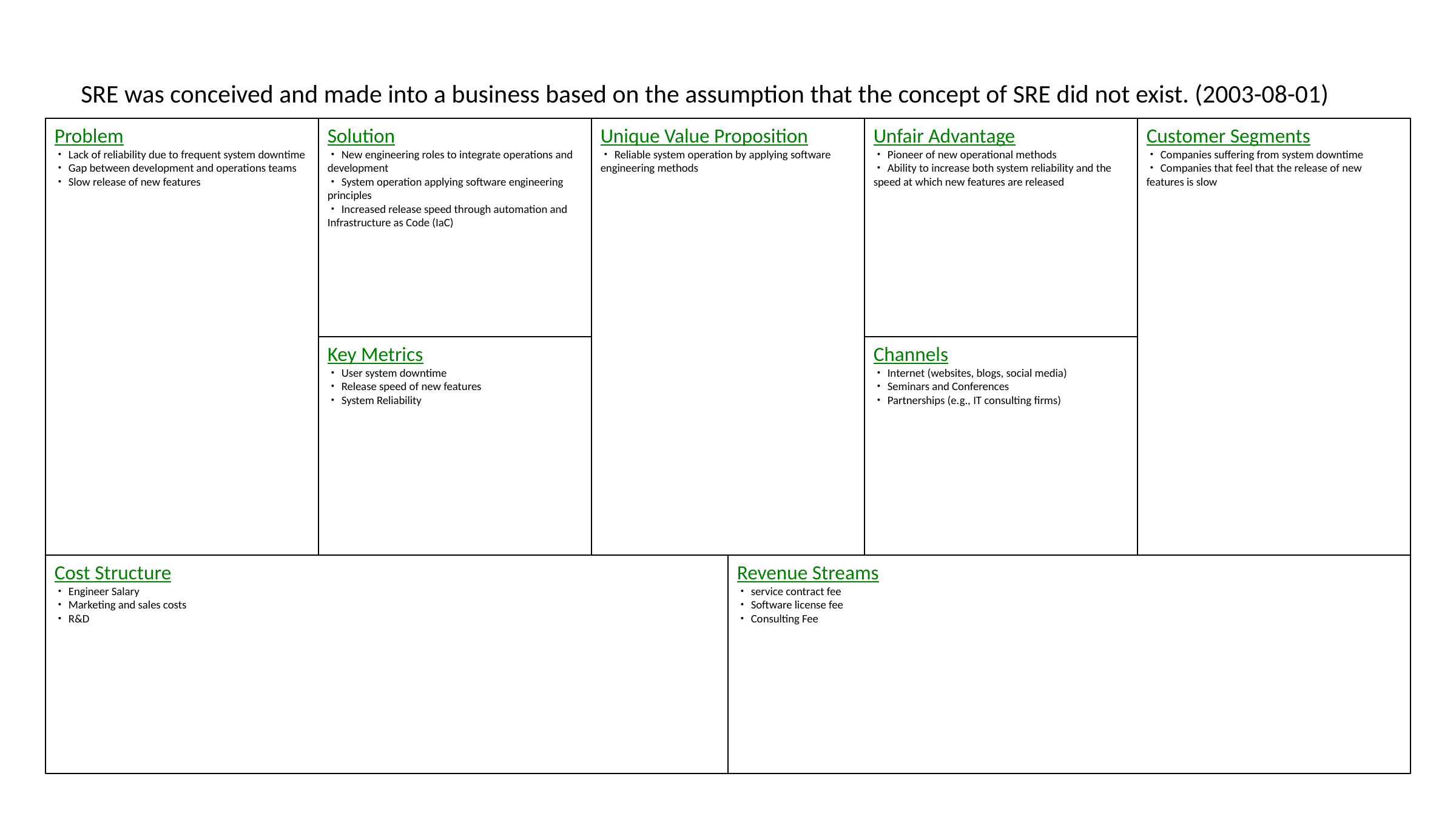

SRE was conceived and made into a business based on the assumption that the concept of SRE did not exist. (2003-08-01)
Problem
・Lack of reliability due to frequent system downtime
・Gap between development and operations teams
・Slow release of new features
Solution
・New engineering roles to integrate operations and development
・System operation applying software engineering principles
・Increased release speed through automation and Infrastructure as Code (IaC)
Unique Value Proposition
・Reliable system operation by applying software engineering methods
Unfair Advantage
・Pioneer of new operational methods
・Ability to increase both system reliability and the speed at which new features are released
Customer Segments
・Companies suffering from system downtime
・Companies that feel that the release of new features is slow
Key Metrics
・User system downtime
・Release speed of new features
・System Reliability
Channels
・Internet (websites, blogs, social media)
・Seminars and Conferences
・Partnerships (e.g., IT consulting firms)
Cost Structure
・Engineer Salary
・Marketing and sales costs
・R&D
Revenue Streams
・service contract fee
・Software license fee
・Consulting Fee